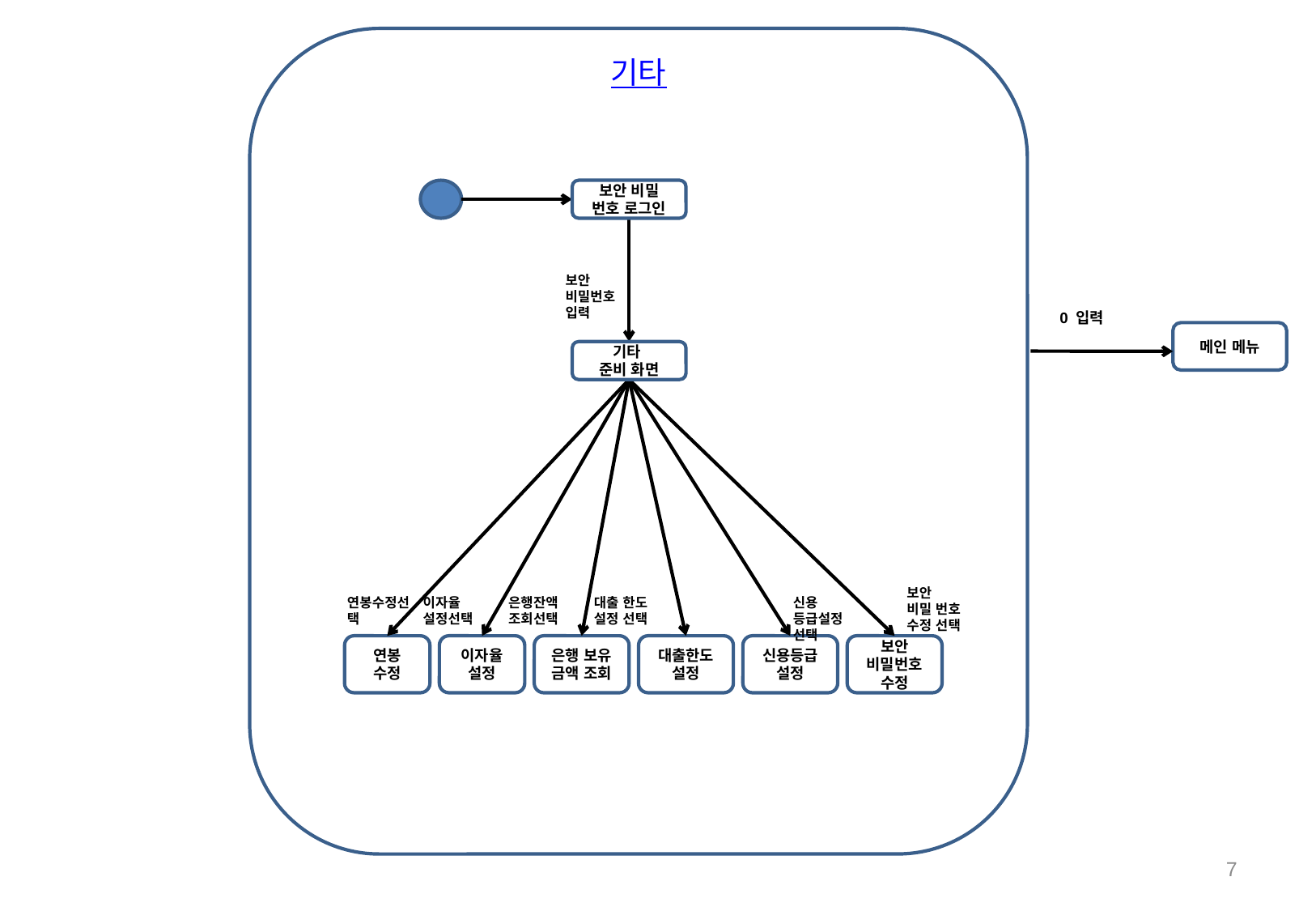

기타

보안 비밀
번호 로그인
보안
비밀번호 입력
0 입력
메인 메뉴
기타
준비 화면
보안
비밀 번호 수정 선택
연봉수정선택
이자율
설정선택
은행잔액
조회선택
대출 한도
설정 선택
신용 등급설정 선택
연봉
수정
이자율 설정
은행 보유
금액 조회
대출한도 설정
신용등급 설정
보안 비밀번호 수정
7